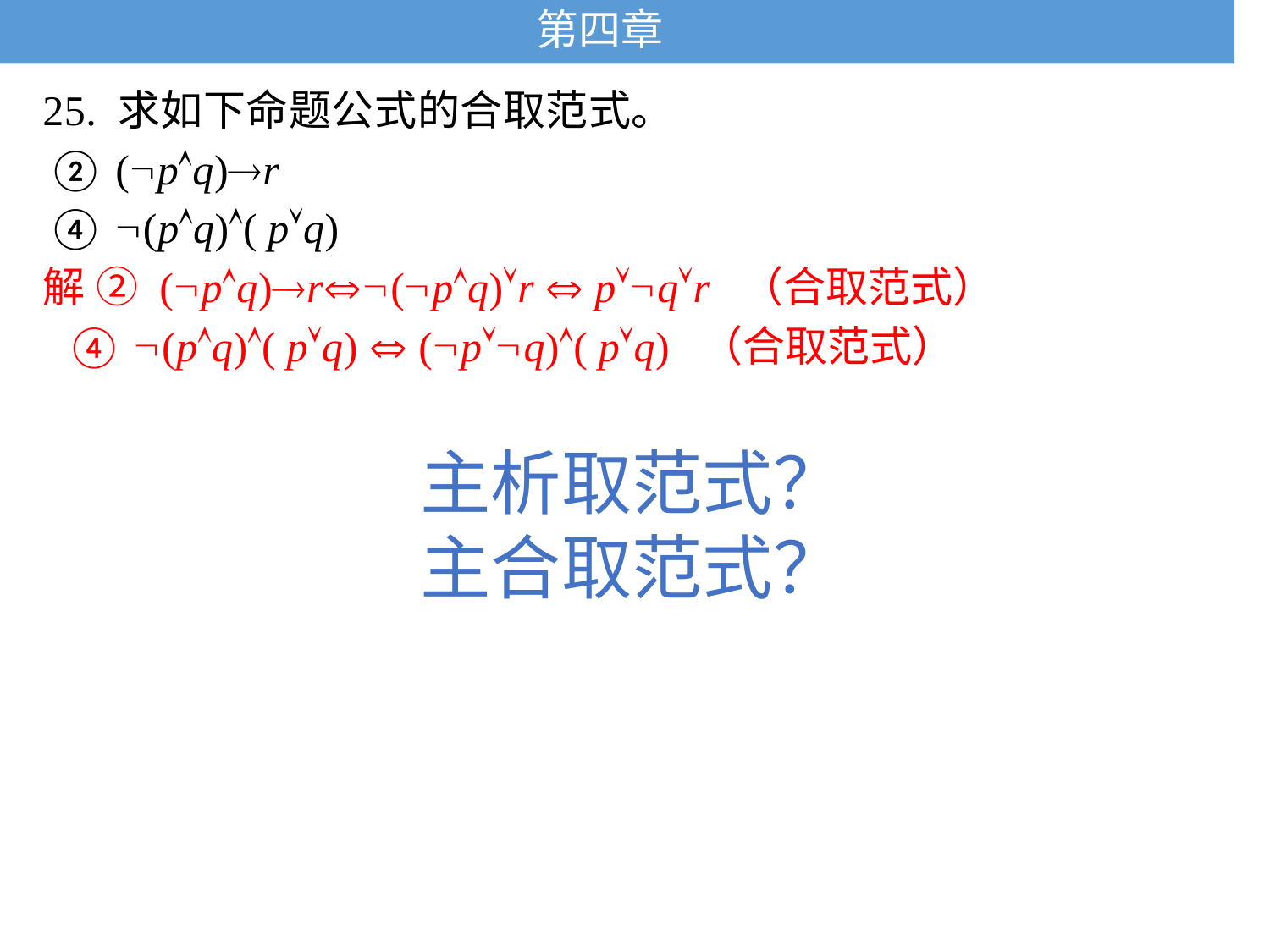

# 第四章
25. 求如下命题公式的合取范式。
② (¬p∧q)→r
④ ¬(p∧q)∧( p∨q)
解 ② (¬p∧q)→r⇔¬(¬p∧q)∨r ⇔ p∨¬q∨r  （合取范式）
④ ¬(p∧q)∧( p∨q) ⇔ (¬p∨¬q)∧( p∨q)  （合取范式）

主析取范式？
主合取范式？